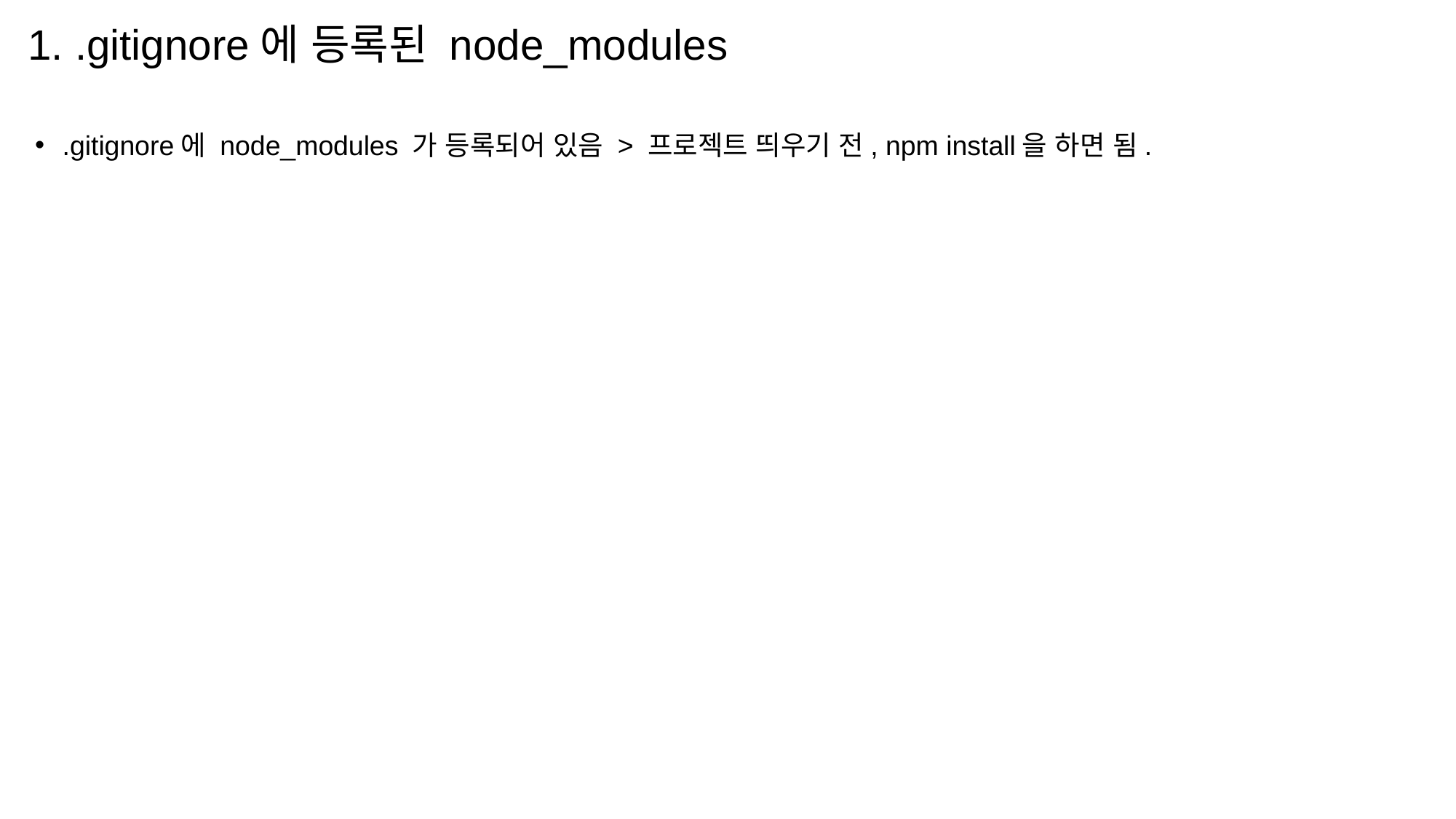

# 1. .gitignore에 등록된 node_modules
.gitignore에 node_modules 가 등록되어 있음 > 프로젝트 띄우기 전, npm install을 하면 됨.